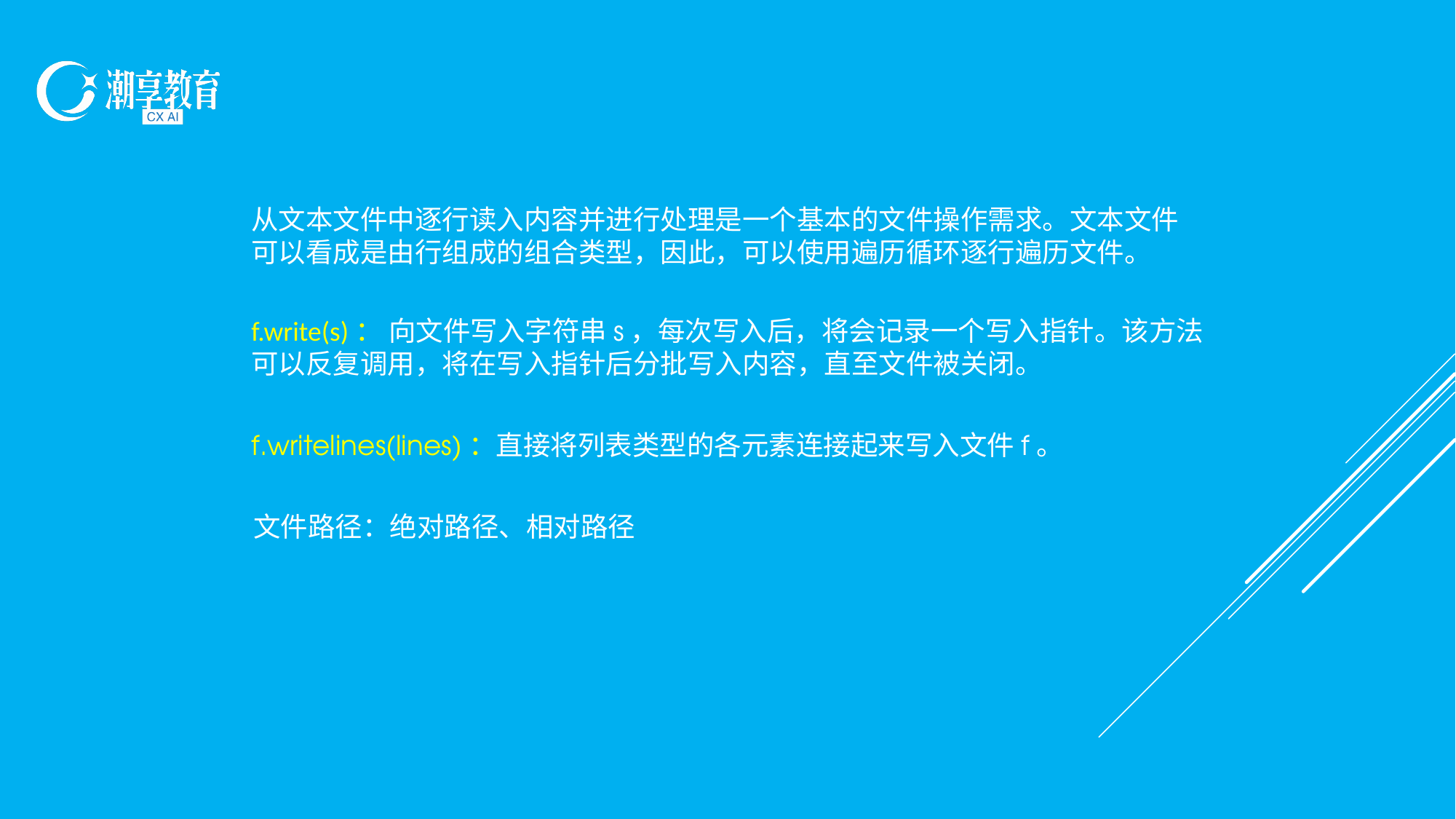

从文本文件中逐行读入内容并进行处理是一个基本的文件操作需求。文本文件可以看成是由行组成的组合类型，因此，可以使用遍历循环逐行遍历文件。
f.write(s)： 向文件写入字符串s，每次写入后，将会记录一个写入指针。该方法可以反复调用，将在写入指针后分批写入内容，直至文件被关闭。
f.writelines(lines)：直接将列表类型的各元素连接起来写入文件f。
文件路径：绝对路径、相对路径